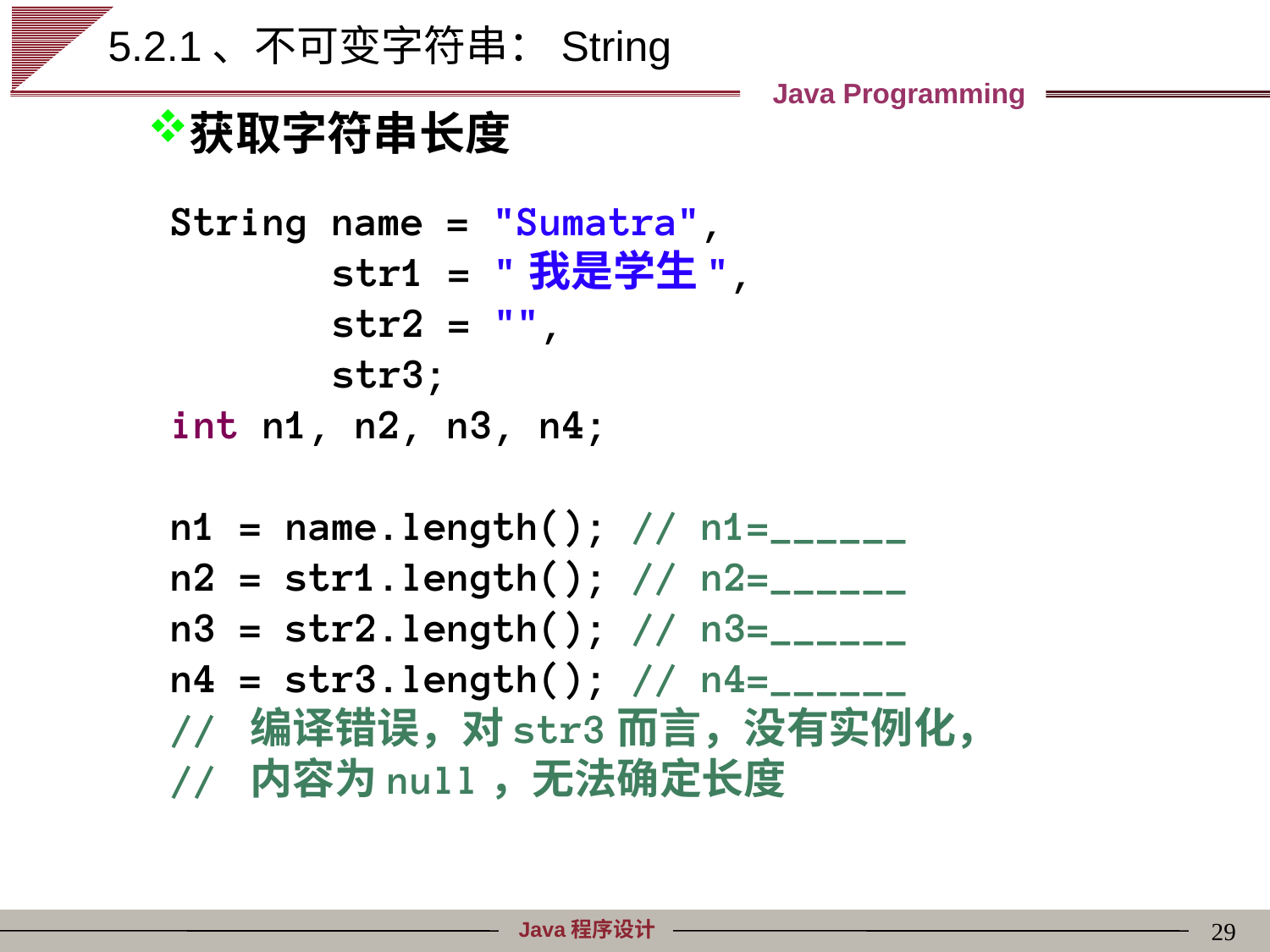

# 5.2.1、不可变字符串：String
获取字符串长度
String name = "Sumatra",
str1 = "我是学生",
str2 = "",
str3;
int n1, n2, n3, n4;

n1 = name.length(); // n1=______
n2 = str1.length(); // n2=______
n3 = str2.length(); // n3=______
n4 = str3.length(); // n4=______
// 编译错误，对str3而言，没有实例化，
// 内容为null，无法确定长度